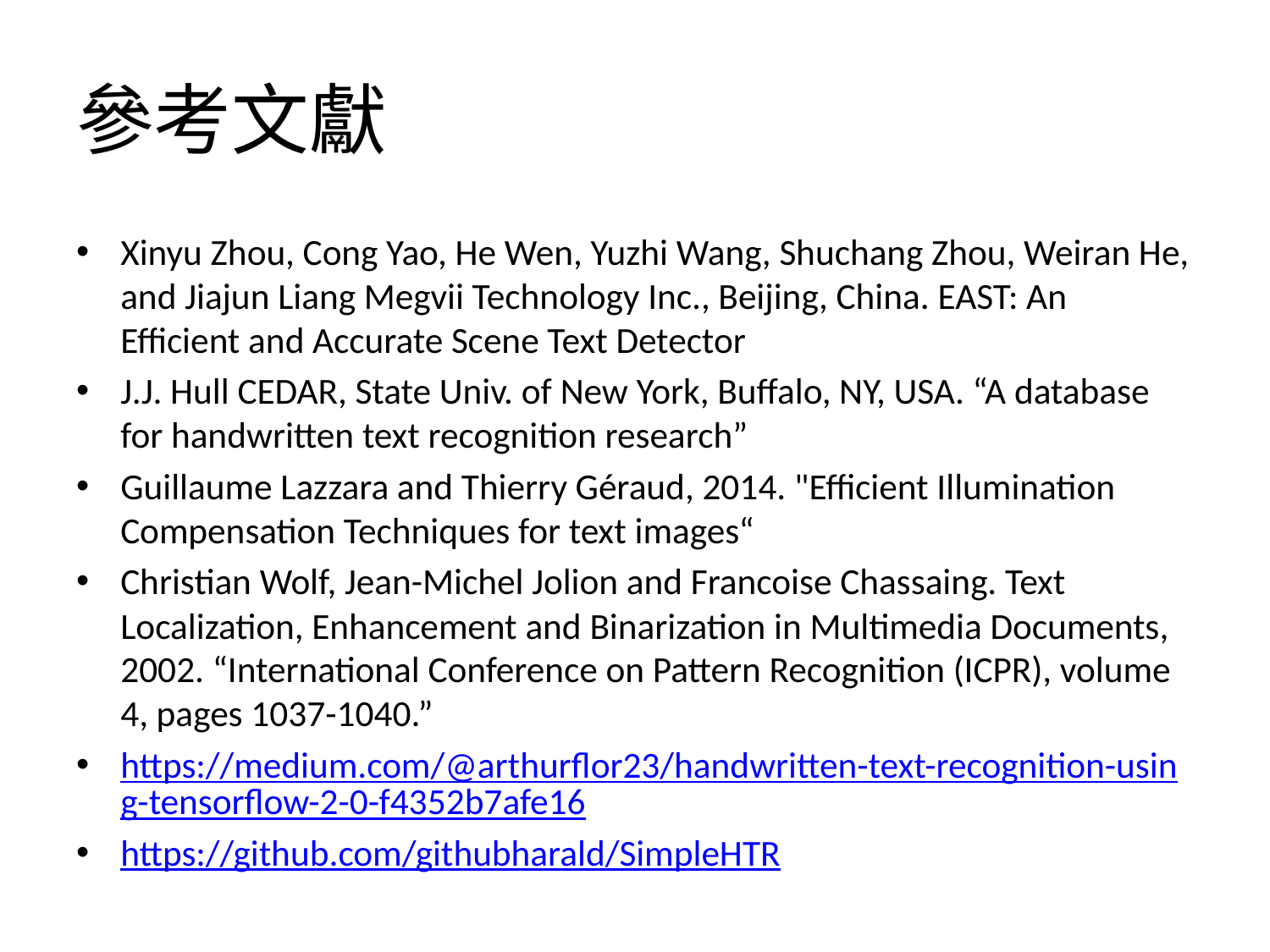

# 參考文獻
Xinyu Zhou, Cong Yao, He Wen, Yuzhi Wang, Shuchang Zhou, Weiran He, and Jiajun Liang Megvii Technology Inc., Beijing, China. EAST: An Efficient and Accurate Scene Text Detector
J.J. Hull CEDAR, State Univ. of New York, Buffalo, NY, USA. “A database for handwritten text recognition research”
Guillaume Lazzara and Thierry Géraud, 2014. "Efficient Illumination Compensation Techniques for text images“
Christian Wolf, Jean-Michel Jolion and Francoise Chassaing. Text Localization, Enhancement and Binarization in Multimedia Documents, 2002. “International Conference on Pattern Recognition (ICPR), volume 4, pages 1037-1040.”
https://medium.com/@arthurflor23/handwritten-text-recognition-using-tensorflow-2-0-f4352b7afe16
https://github.com/githubharald/SimpleHTR